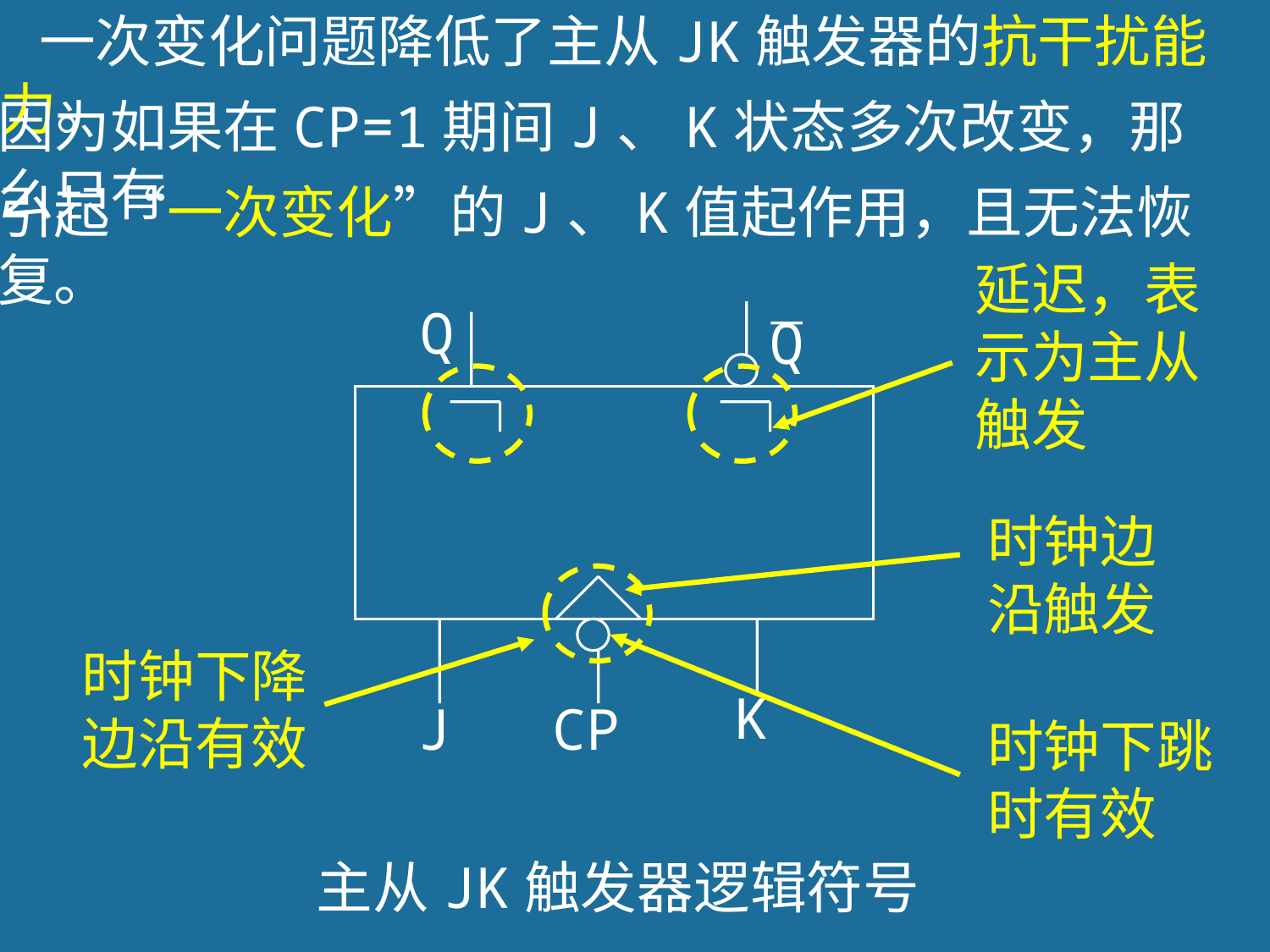

一次变化问题降低了主从JK触发器的抗干扰能力。
因为如果在CP=1期间J、K状态多次改变，那么只有
引起“一次变化”的J、K值起作用，且无法恢复。

延迟，表示为主从触发
Q

Q

K
J
CP
主从JK触发器逻辑符号

时钟边沿触发

时钟下降边沿有效

时钟下跳时有效
124